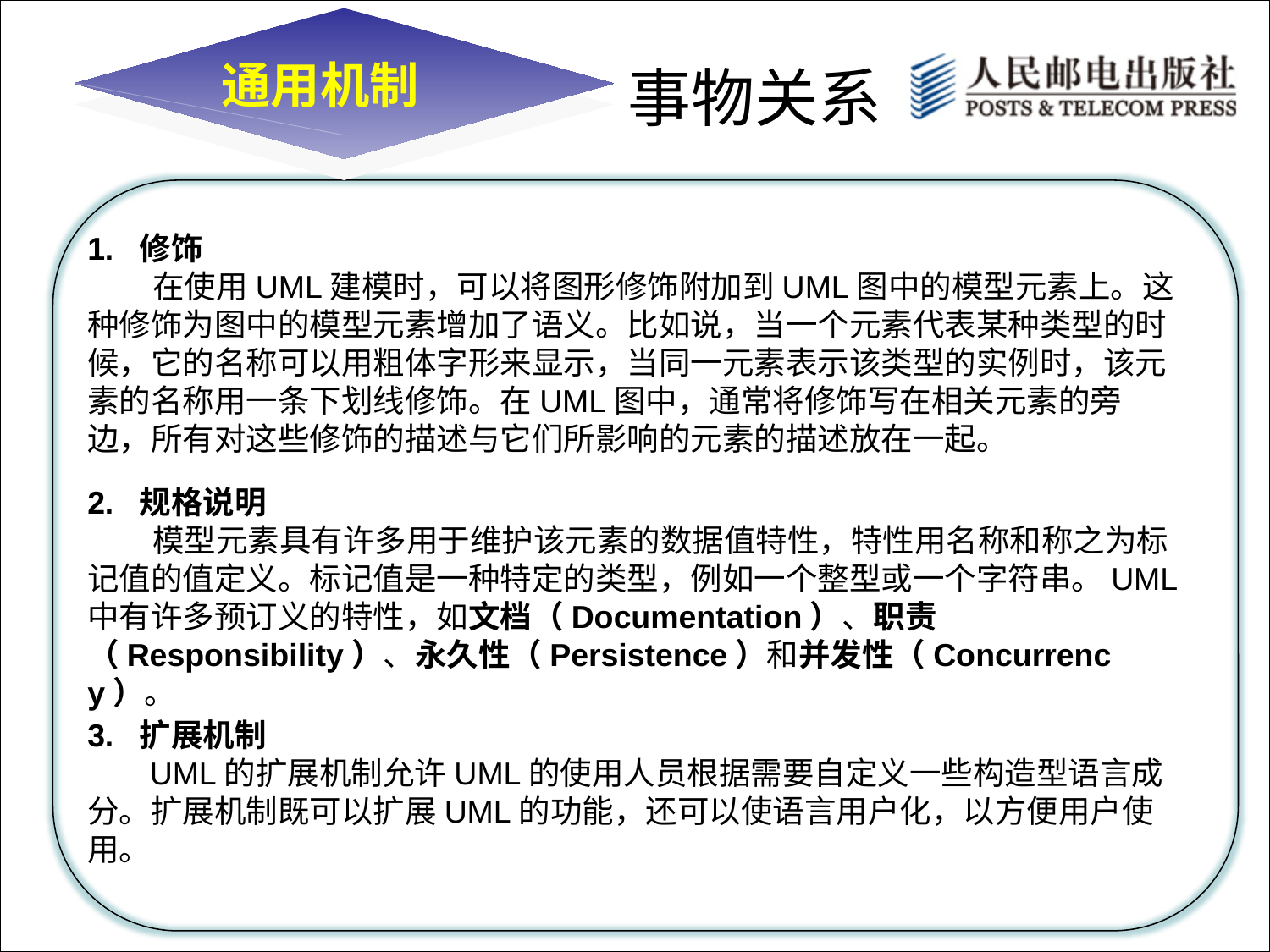

通用机制

事物关系

1.  修饰
        在使用UML建模时，可以将图形修饰附加到UML图中的模型元素上。这种修饰为图中的模型元素增加了语义。比如说，当一个元素代表某种类型的时候，它的名称可以用粗体字形来显示，当同一元素表示该类型的实例时，该元素的名称用一条下划线修饰。在UML图中，通常将修饰写在相关元素的旁边，所有对这些修饰的描述与它们所影响的元素的描述放在一起。
2.  规格说明
        模型元素具有许多用于维护该元素的数据值特性，特性用名称和称之为标记值的值定义。标记值是一种特定的类型，例如一个整型或一个字符串。UML中有许多预订义的特性，如文档（Documentation）、职责（Responsibility）、永久性（Persistence）和并发性（Concurrency）。
3.  扩展机制
       UML的扩展机制允许UML的使用人员根据需要自定义一些构造型语言成分。扩展机制既可以扩展UML的功能，还可以使语言用户化，以方便用户使用。